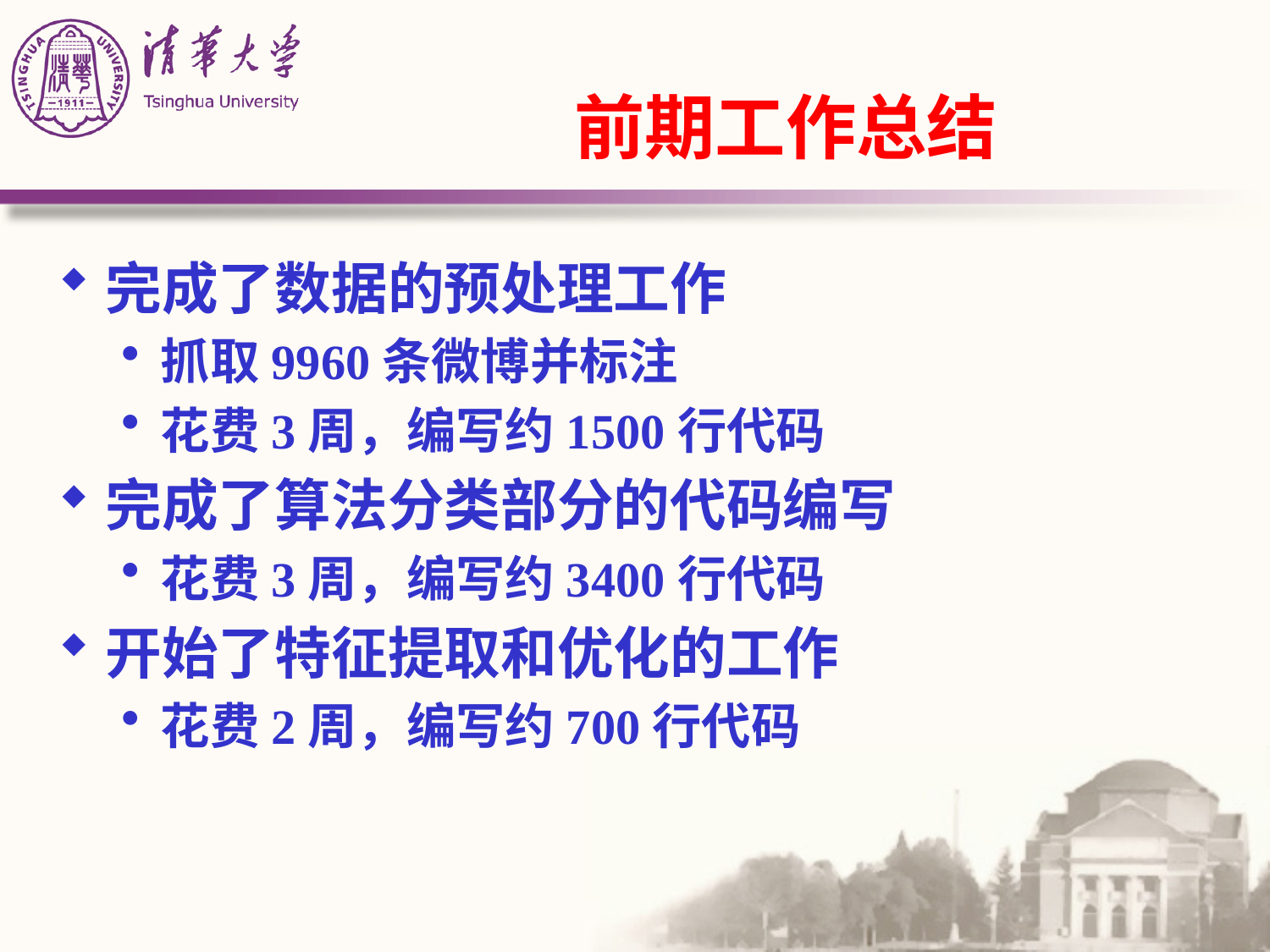

# 前期工作总结
完成了数据的预处理工作
抓取9960条微博并标注
花费3周，编写约1500行代码
完成了算法分类部分的代码编写
花费3周，编写约3400行代码
开始了特征提取和优化的工作
花费2周，编写约700行代码